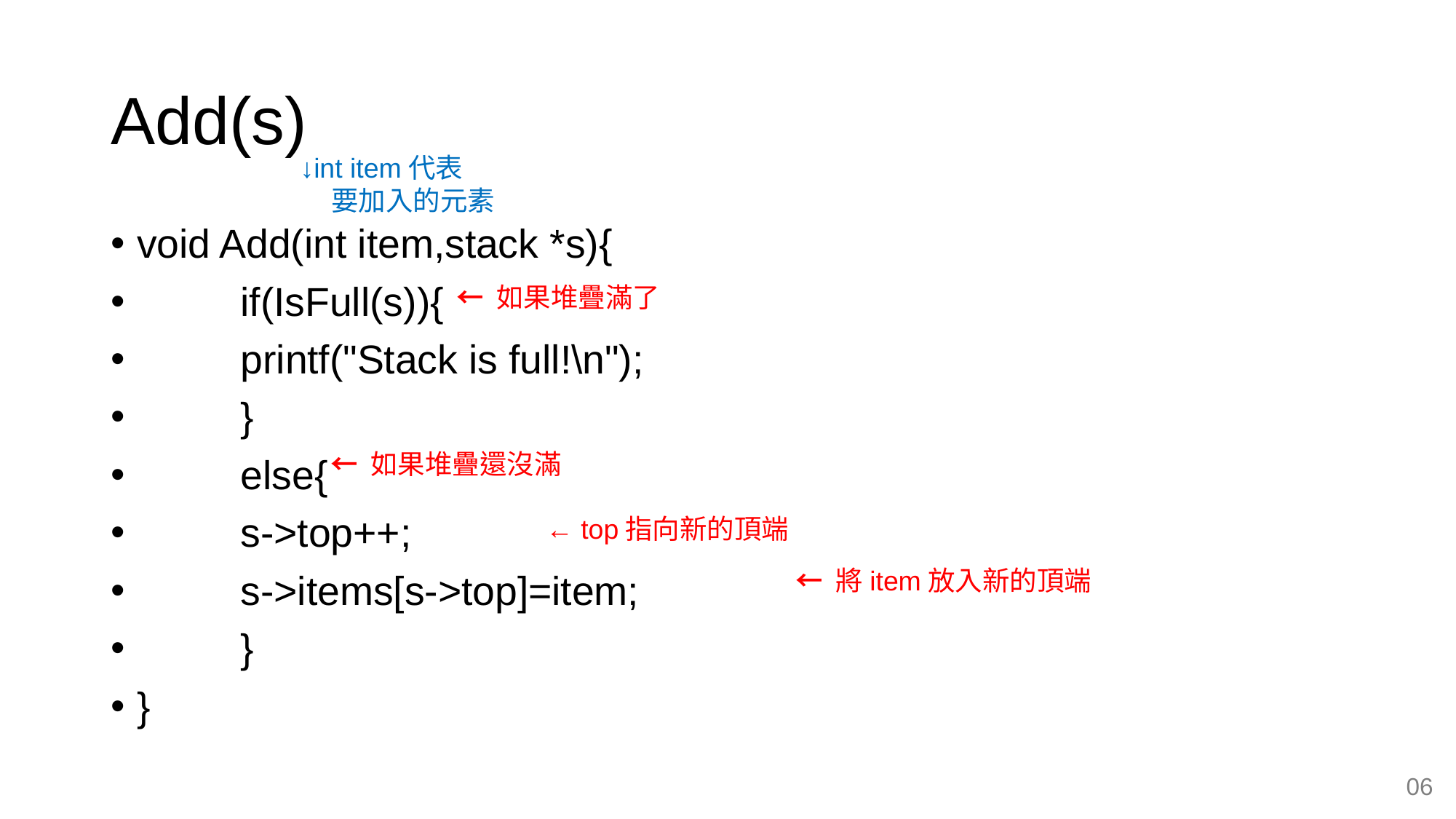

# Add(s)
↓int item代表
    要加入的元素
void Add(int item,stack *s){
	if(IsFull(s)){
		printf("Stack is full!\n");
	}
	else{
		s->top++;
		s->items[s->top]=item;
	}
}
← 如果堆疊滿了
← 如果堆疊還沒滿
← top指向新的頂端
← 將item放入新的頂端
06